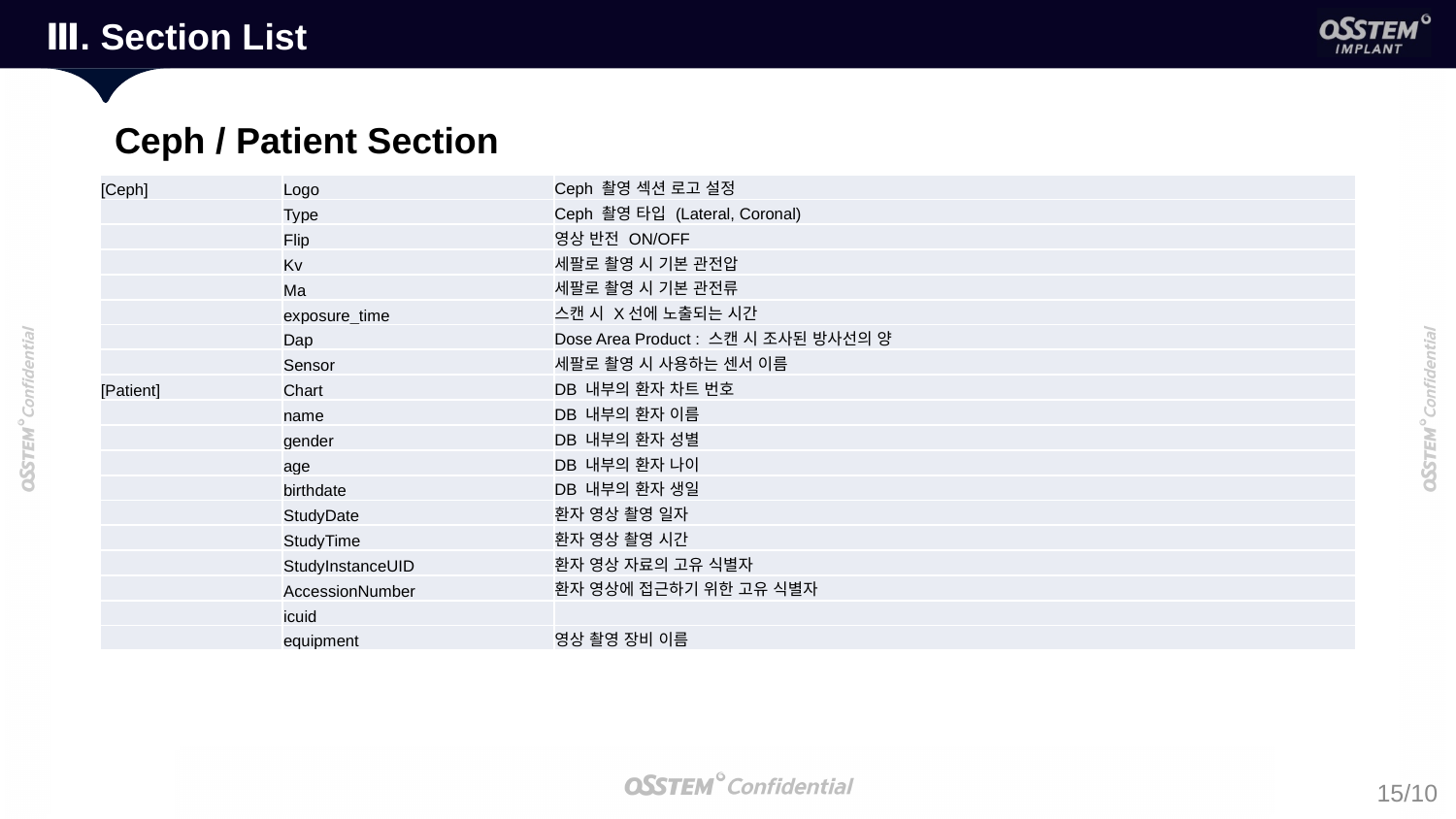

Ⅲ. Section List
Ceph / Patient Section
| [Ceph] | Logo | Ceph 촬영 섹션 로고 설정 |
| --- | --- | --- |
|  | Type | Ceph 촬영 타입 (Lateral, Coronal) |
|  | Flip | 영상 반전 ON/OFF |
|  | Kv | 세팔로 촬영 시 기본 관전압 |
|  | Ma | 세팔로 촬영 시 기본 관전류 |
|  | exposure\_time | 스캔 시 X선에 노출되는 시간 |
|  | Dap | Dose Area Product : 스캔 시 조사된 방사선의 양 |
|  | Sensor | 세팔로 촬영 시 사용하는 센서 이름 |
| [Patient] | Chart | DB 내부의 환자 차트 번호 |
| --- | --- | --- |
|  | name | DB 내부의 환자 이름 |
|  | gender | DB 내부의 환자 성별 |
|  | age | DB 내부의 환자 나이 |
|  | birthdate | DB 내부의 환자 생일 |
|  | StudyDate | 환자 영상 촬영 일자 |
|  | StudyTime | 환자 영상 촬영 시간 |
|  | StudyInstanceUID | 환자 영상 자료의 고유 식별자 |
|  | AccessionNumber | 환자 영상에 접근하기 위한 고유 식별자 |
|  | icuid |  |
|  | equipment | 영상 촬영 장비 이름 |